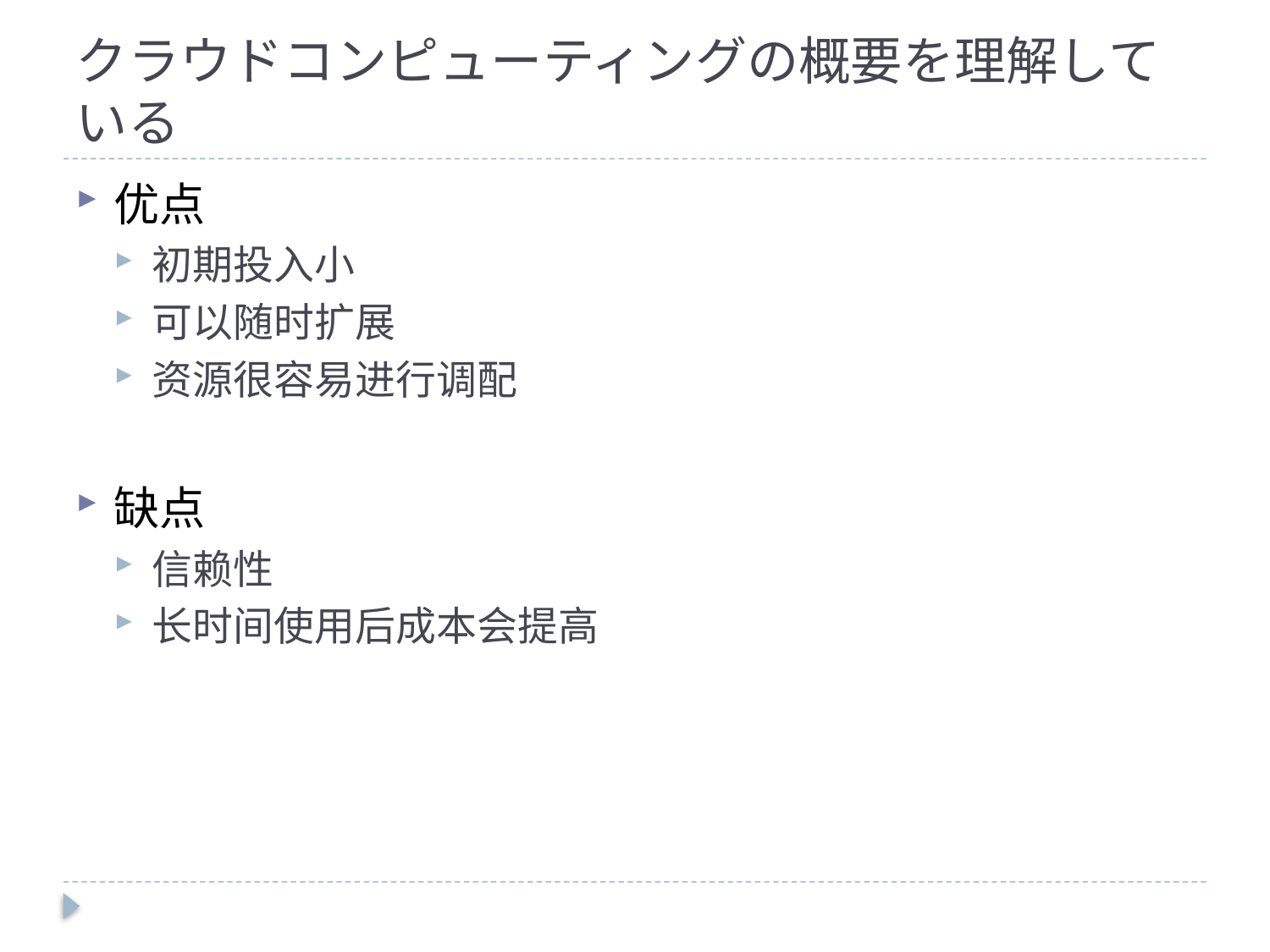

# クラウドコンピューティングの概要を理解している
优点
初期投入小
可以随时扩展
资源很容易进行调配

缺点
信赖性
长时间使用后成本会提高